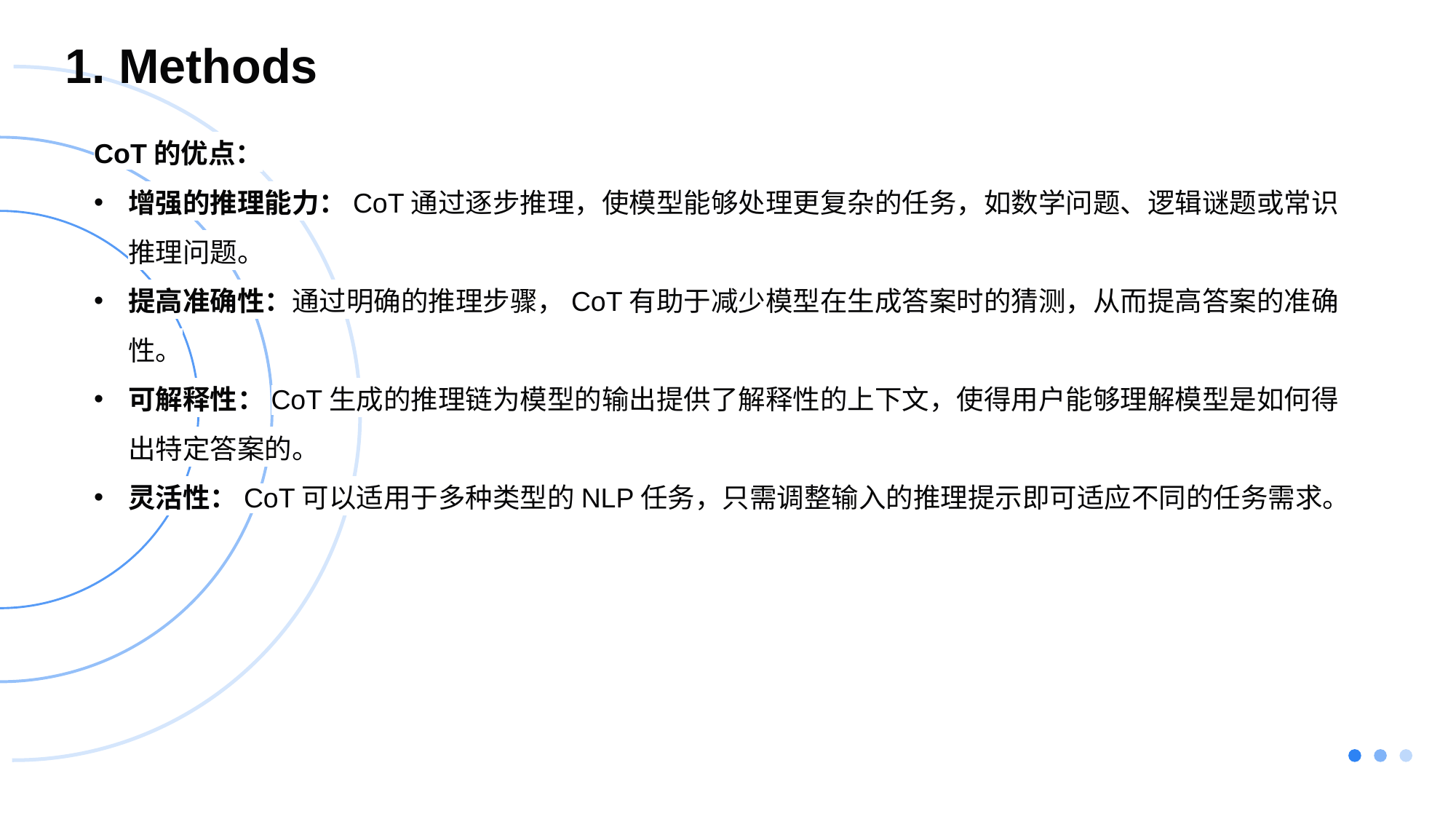

行业PPT模板http://www.1ppt.com/hangye/
1. Methods

CoT的优点：
增强的推理能力：CoT通过逐步推理，使模型能够处理更复杂的任务，如数学问题、逻辑谜题或常识推理问题。
提高准确性：通过明确的推理步骤，CoT有助于减少模型在生成答案时的猜测，从而提高答案的准确性。
可解释性：CoT生成的推理链为模型的输出提供了解释性的上下文，使得用户能够理解模型是如何得出特定答案的。
灵活性：CoT可以适用于多种类型的NLP任务，只需调整输入的推理提示即可适应不同的任务需求。